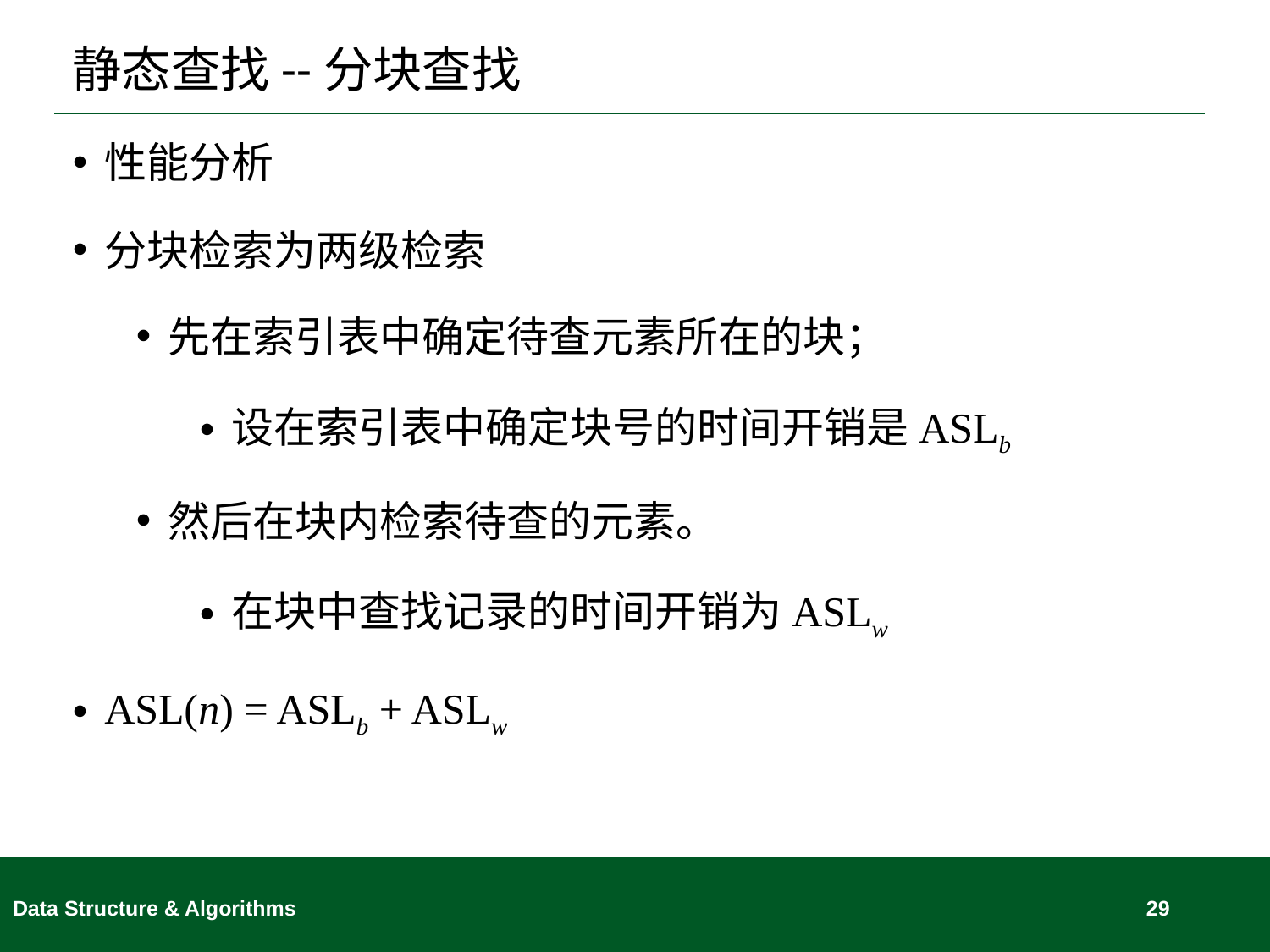

# 静态查找--分块查找
性能分析
分块检索为两级检索
先在索引表中确定待查元素所在的块；
设在索引表中确定块号的时间开销是ASLb
然后在块内检索待查的元素。
在块中查找记录的时间开销为ASLw
ASL(n) = ASLb + ASLw

Data Structure & Algorithms
29